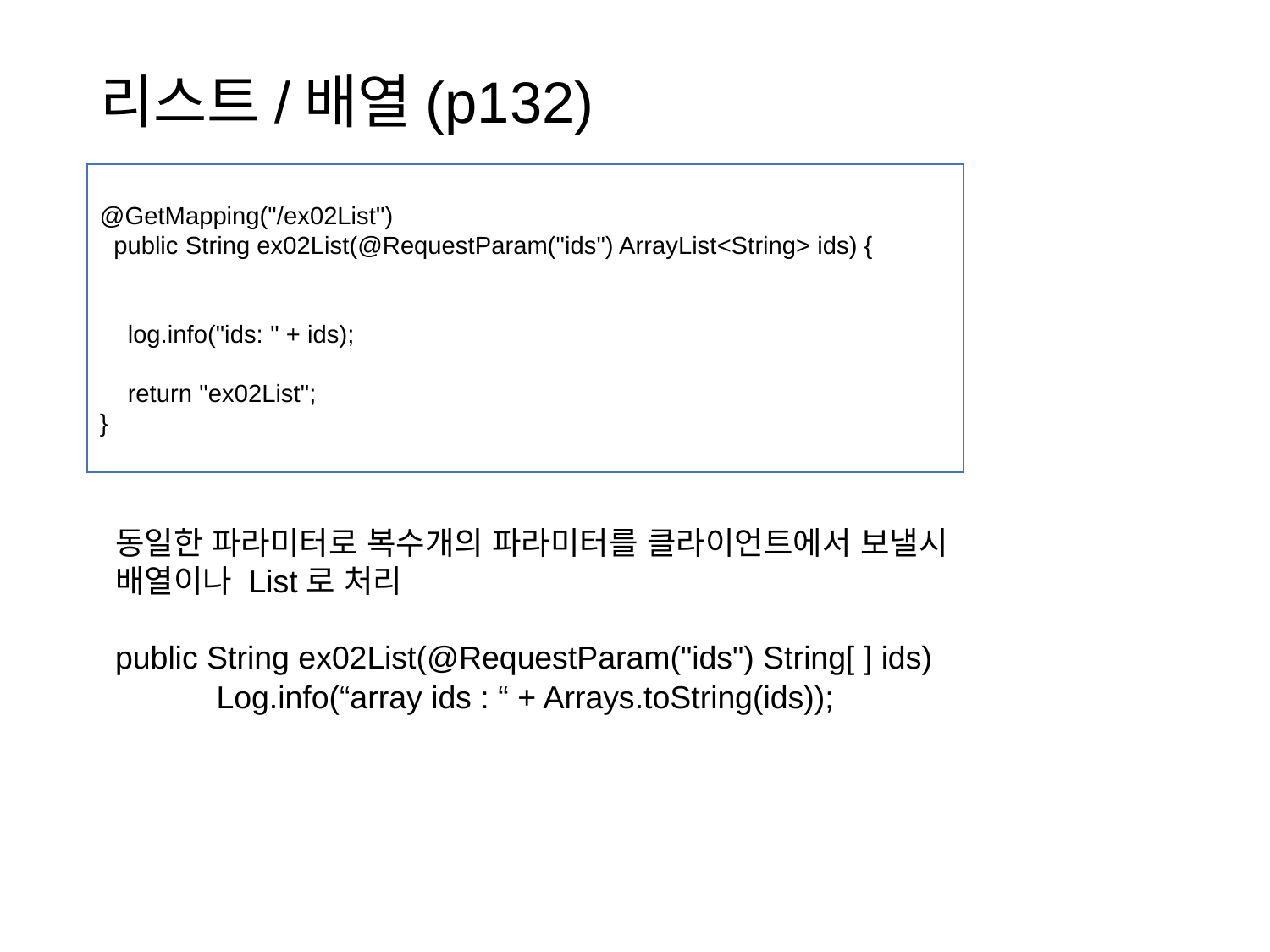

# 리스트/배열(p132)

@GetMapping("/ex02List")
  public String ex02List(@RequestParam("ids") ArrayList<String> ids) {

    log.info("ids: " + ids);

    return "ex02List";
}

동일한 파라미터로 복수개의 파라미터를 클라이언트에서 보낼시
배열이나 List로 처리

public String ex02List(@RequestParam("ids") String[ ] ids)

Log.info(“array ids : “ + Arrays.toString(ids));